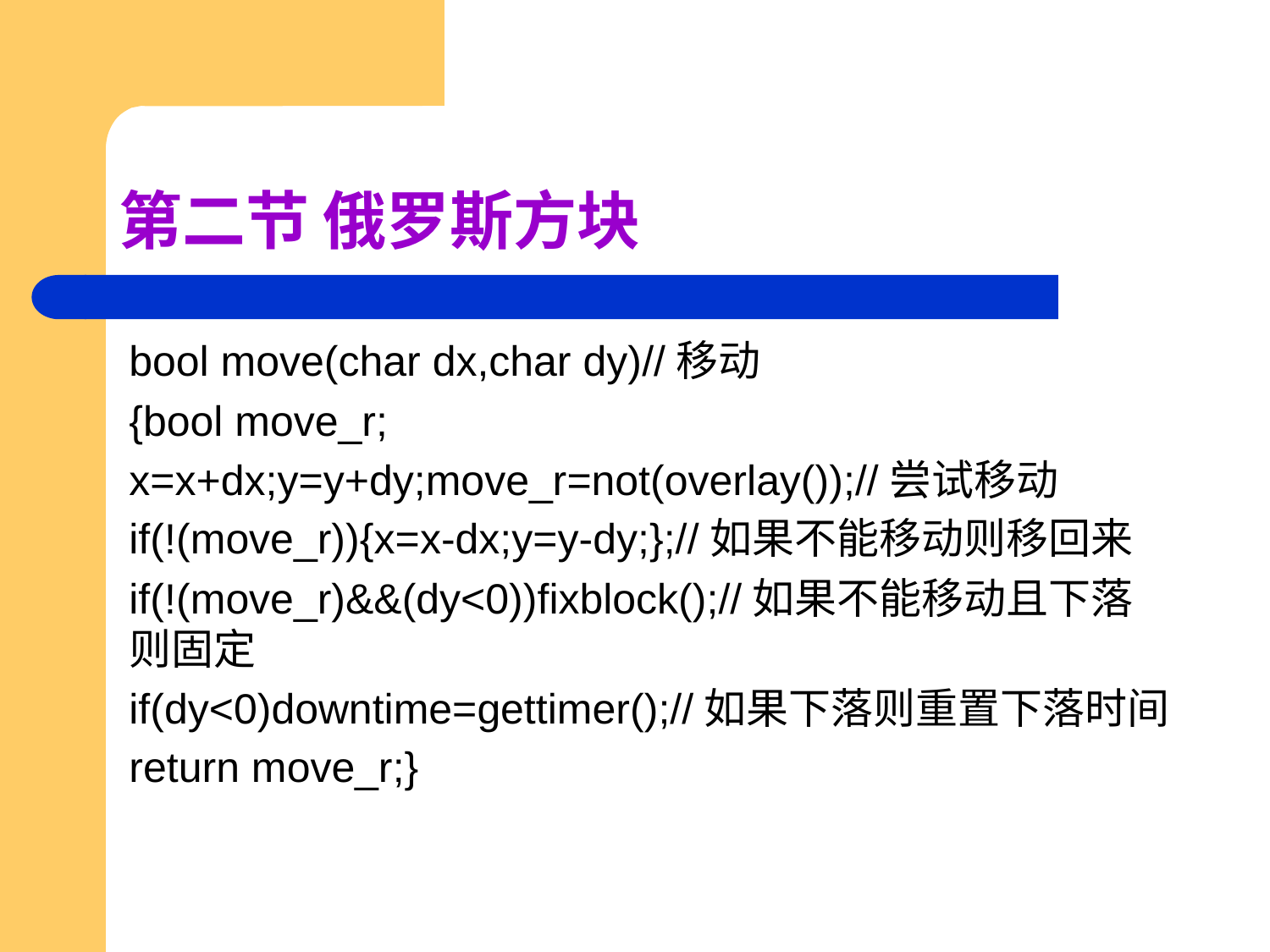

# 第二节 俄罗斯方块
bool move(char dx,char dy)//移动
{bool move_r;
x=x+dx;y=y+dy;move_r=not(overlay());//尝试移动
if(!(move_r)){x=x-dx;y=y-dy;};//如果不能移动则移回来
if(!(move_r)&&(dy<0))fixblock();//如果不能移动且下落则固定
if(dy<0)downtime=gettimer();//如果下落则重置下落时间
return move_r;}